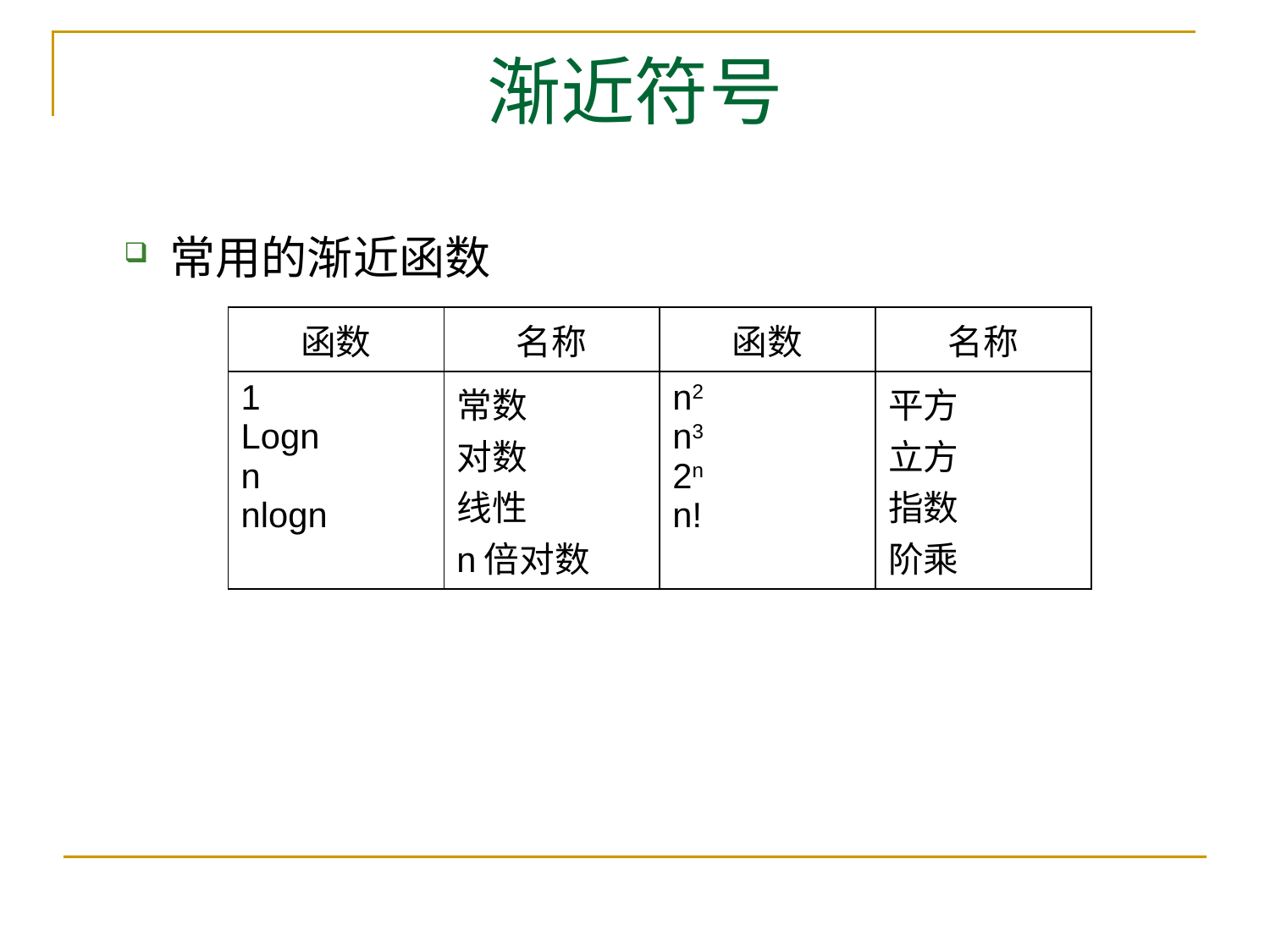

# 渐近符号
常用的渐近函数

| 函数 | 名称 | 函数 | 名称 |
| --- | --- | --- | --- |
| 1 Logn n nlogn | 常数 对数 线性 n倍对数 | n2 n3 2n n! | 平方 立方 指数 阶乘 |